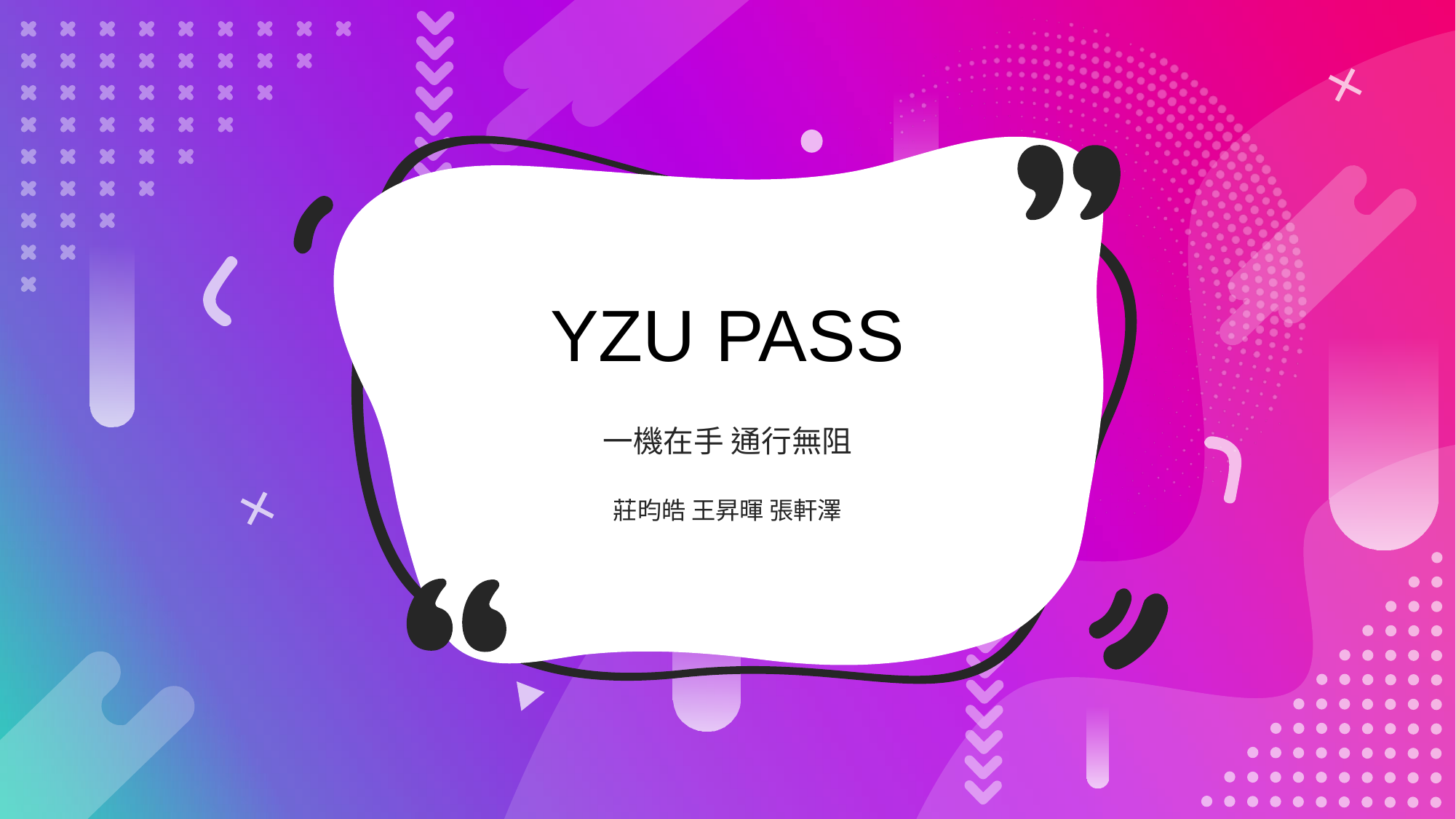

YZU PASS
一機在手 通行無阻

莊昀皓 王昇暉 張軒澤